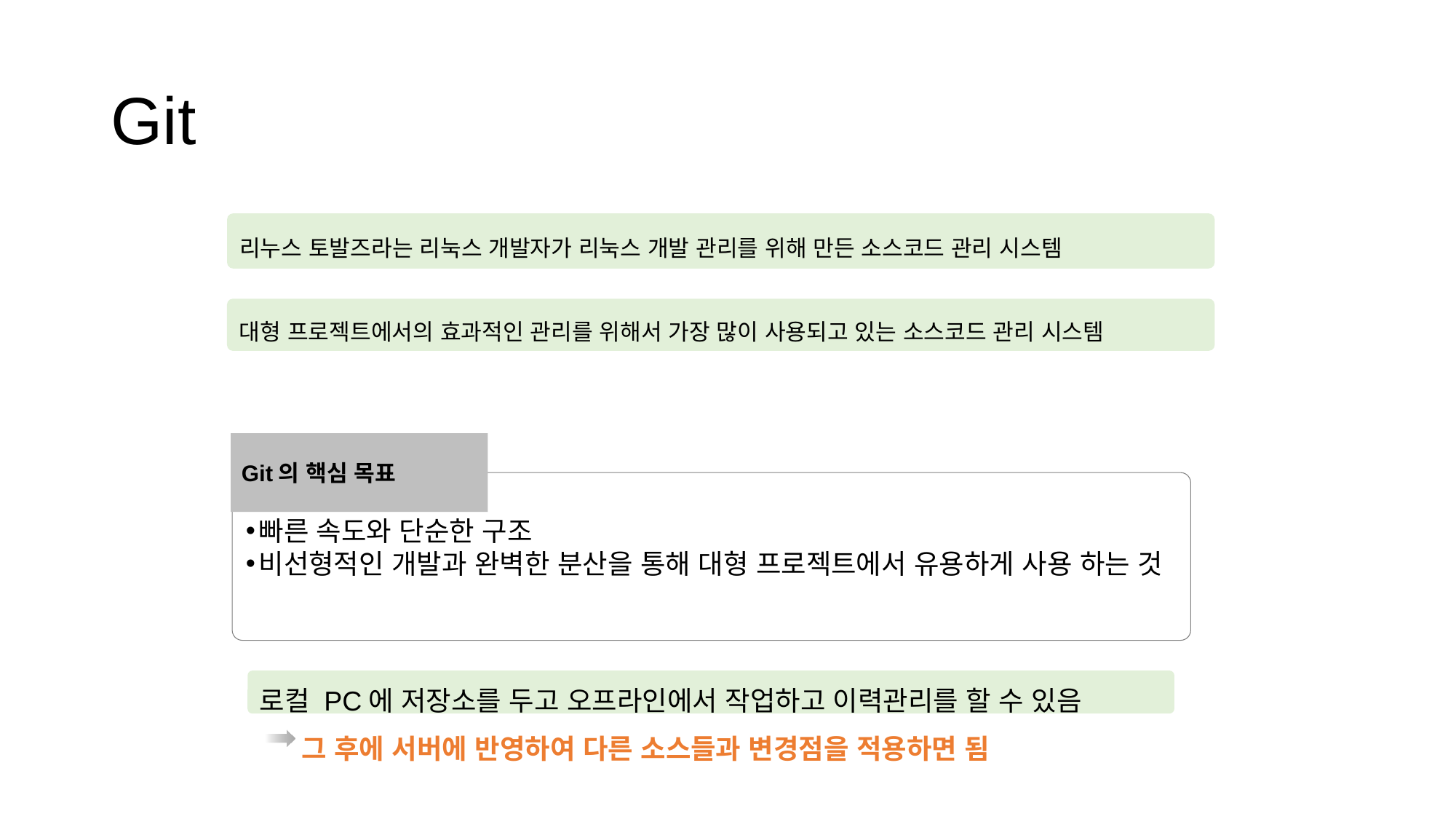

# Git
리누스 토발즈라는 리눅스 개발자가 리눅스 개발 관리를 위해 만든 소스코드 관리 시스템
대형 프로젝트에서의 효과적인 관리를 위해서 가장 많이 사용되고 있는 소스코드 관리 시스템
Git의 핵심 목표

빠른 속도와 단순한 구조
비선형적인 개발과 완벽한 분산을 통해 대형 프로젝트에서 유용하게 사용 하는 것
로컬 PC에 저장소를 두고 오프라인에서 작업하고 이력관리를 할 수 있음
그 후에 서버에 반영하여 다른 소스들과 변경점을 적용하면 됨